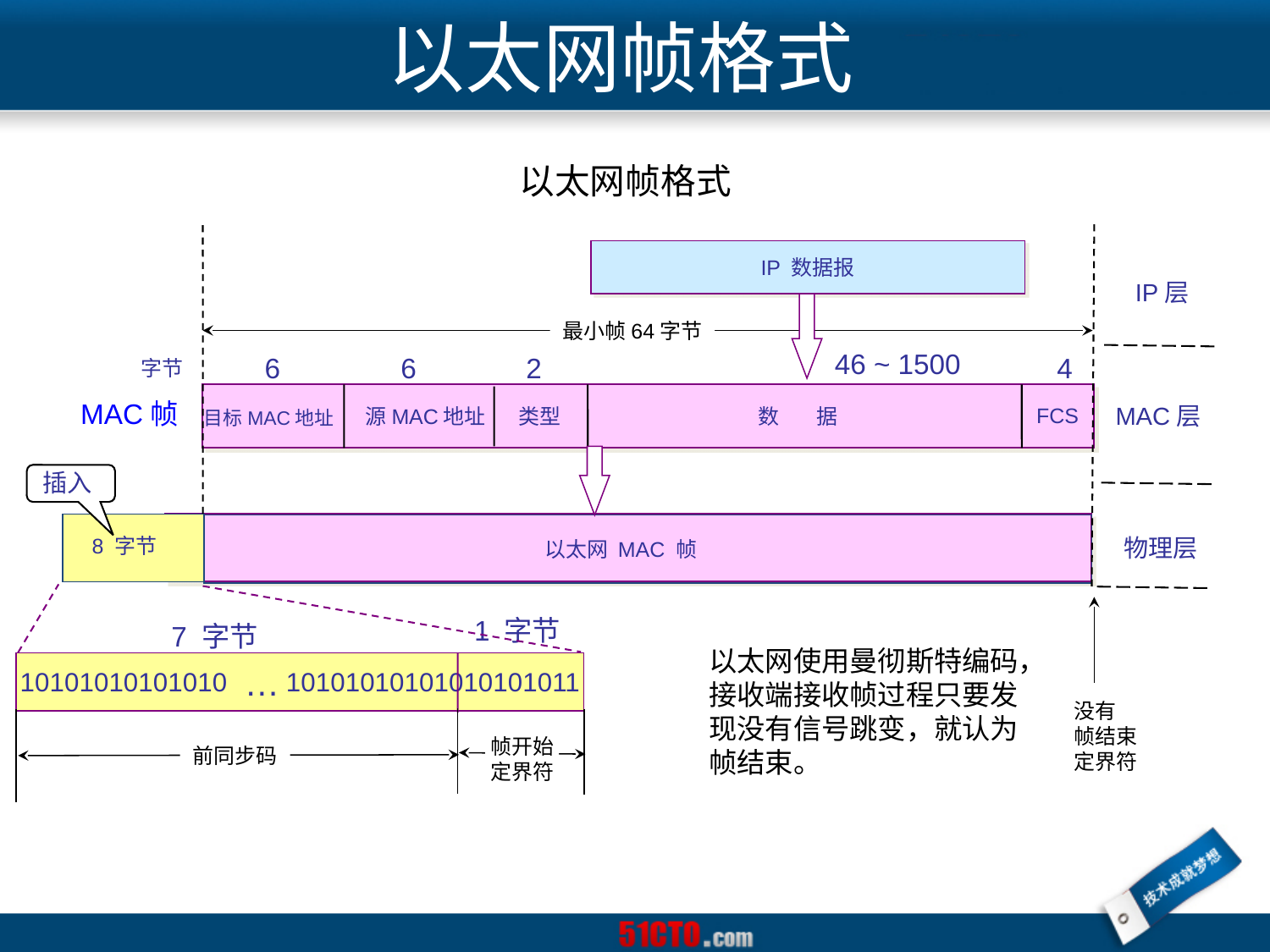

以太网帧格式
以太网帧格式

IP 数据报
IP层
最小帧64字节

46 ~ 1500
6
6
2
4

字节

MAC帧
MAC层
FCS
源MAC地址
类型
数        据
目标MAC地址
插入

物理层
8 字节
以太网 MAC 帧

1 字节
7 字节
以太网使用曼彻斯特编码，
接收端接收帧过程只要发
现没有信号跳变，就认为
帧结束。

…
10101010101010        10101010101010101011
没有
帧结束
定界符
帧开始
定界符
前同步码